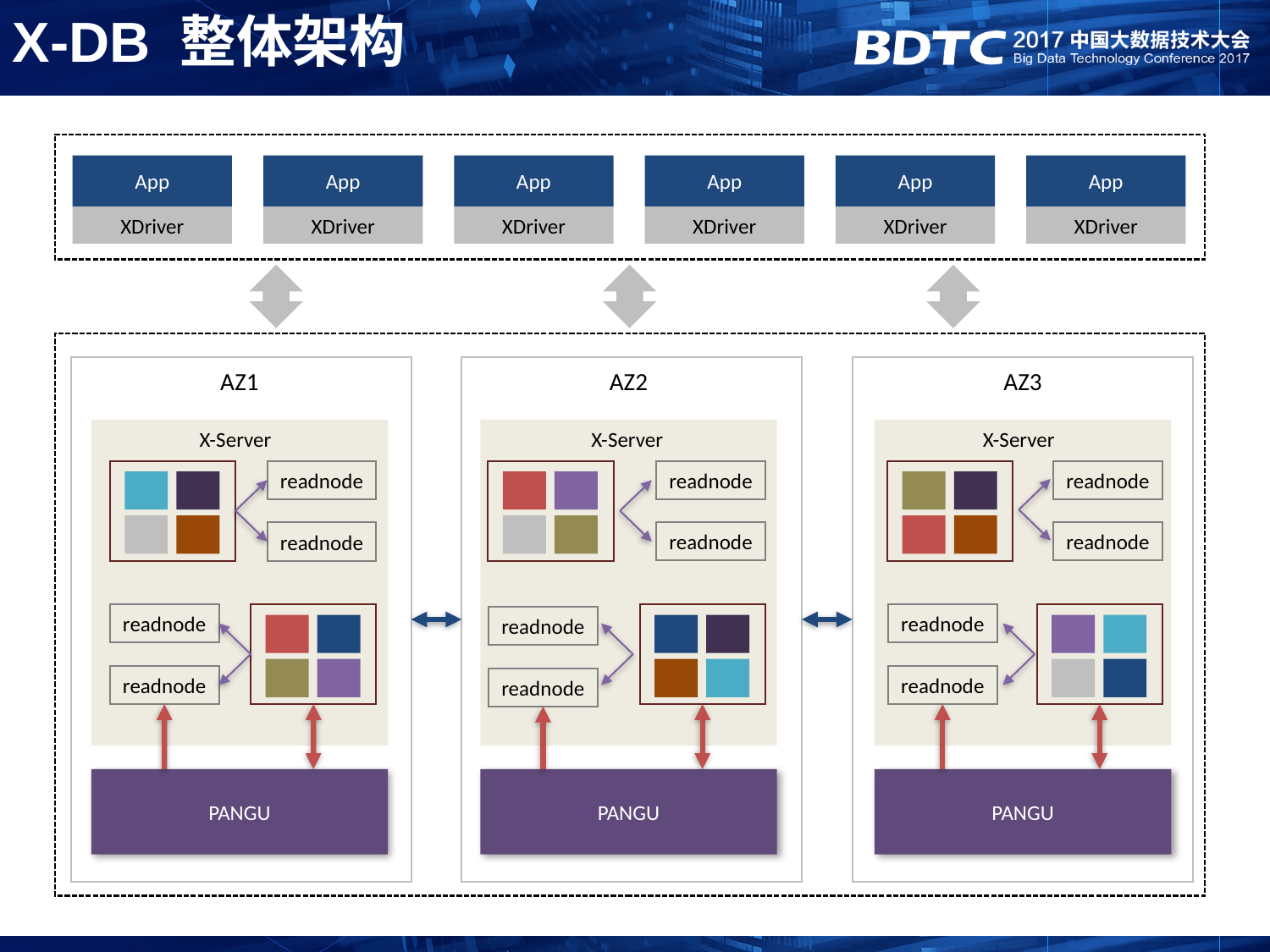

X-DB 整体架构

App
XDriver
App
XDriver
App
XDriver
App
XDriver
App
XDriver
App
XDriver

AZ1
AZ2
AZ3
X-Server
X-Server
X-Server

readnode
readnode

readnode
readnode
readnode
readnode

readnode
readnode
readnode
readnode
readnode
readnode
PANGU
PANGU
PANGU